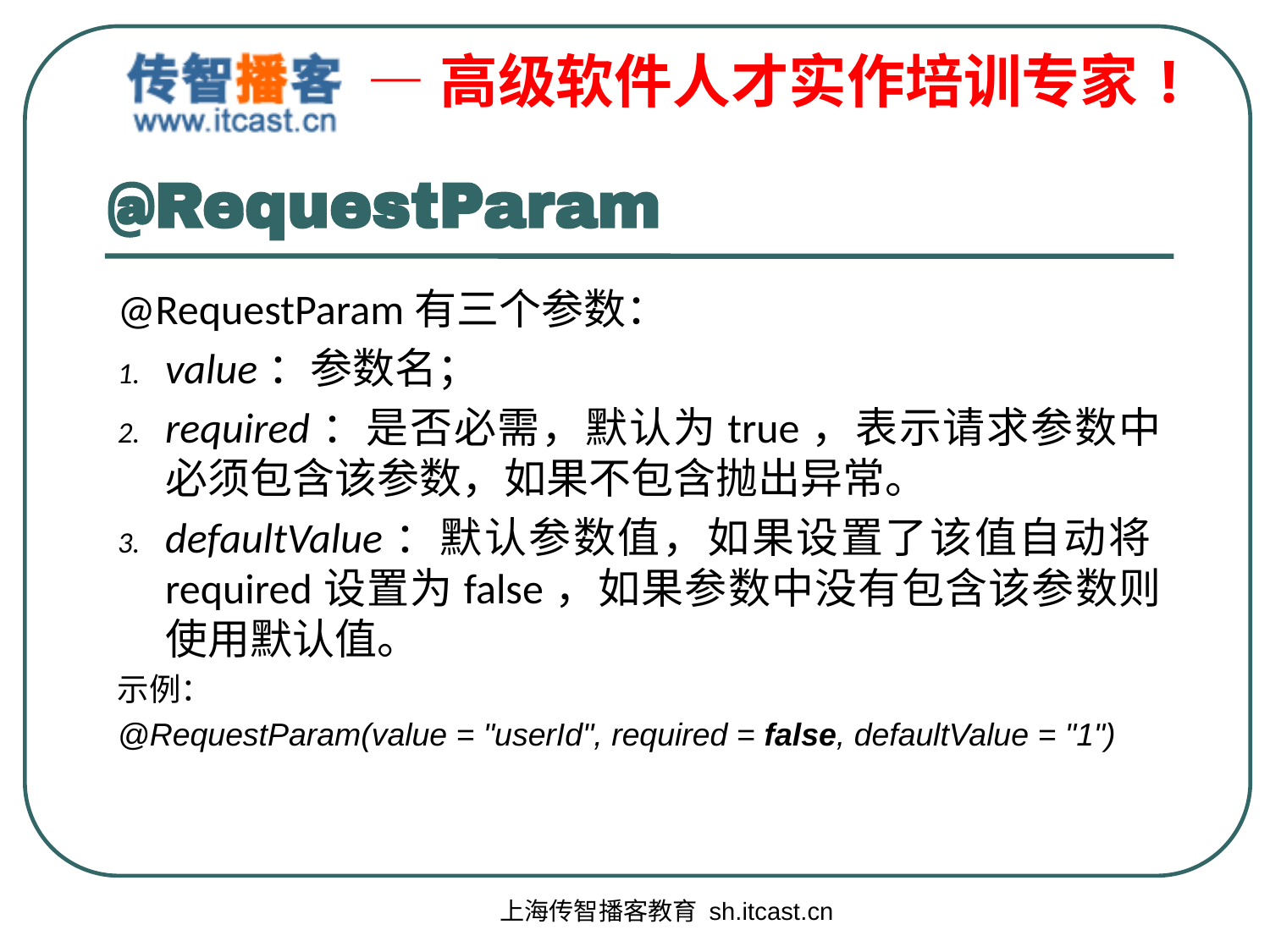

# @RequestParam
@RequestParam有三个参数：
value：参数名；
required：是否必需，默认为true，表示请求参数中必须包含该参数，如果不包含抛出异常。
defaultValue：默认参数值，如果设置了该值自动将required设置为false，如果参数中没有包含该参数则使用默认值。
示例：
@RequestParam(value = "userId", required = false, defaultValue = "1")
上海传智播客教育 sh.itcast.cn